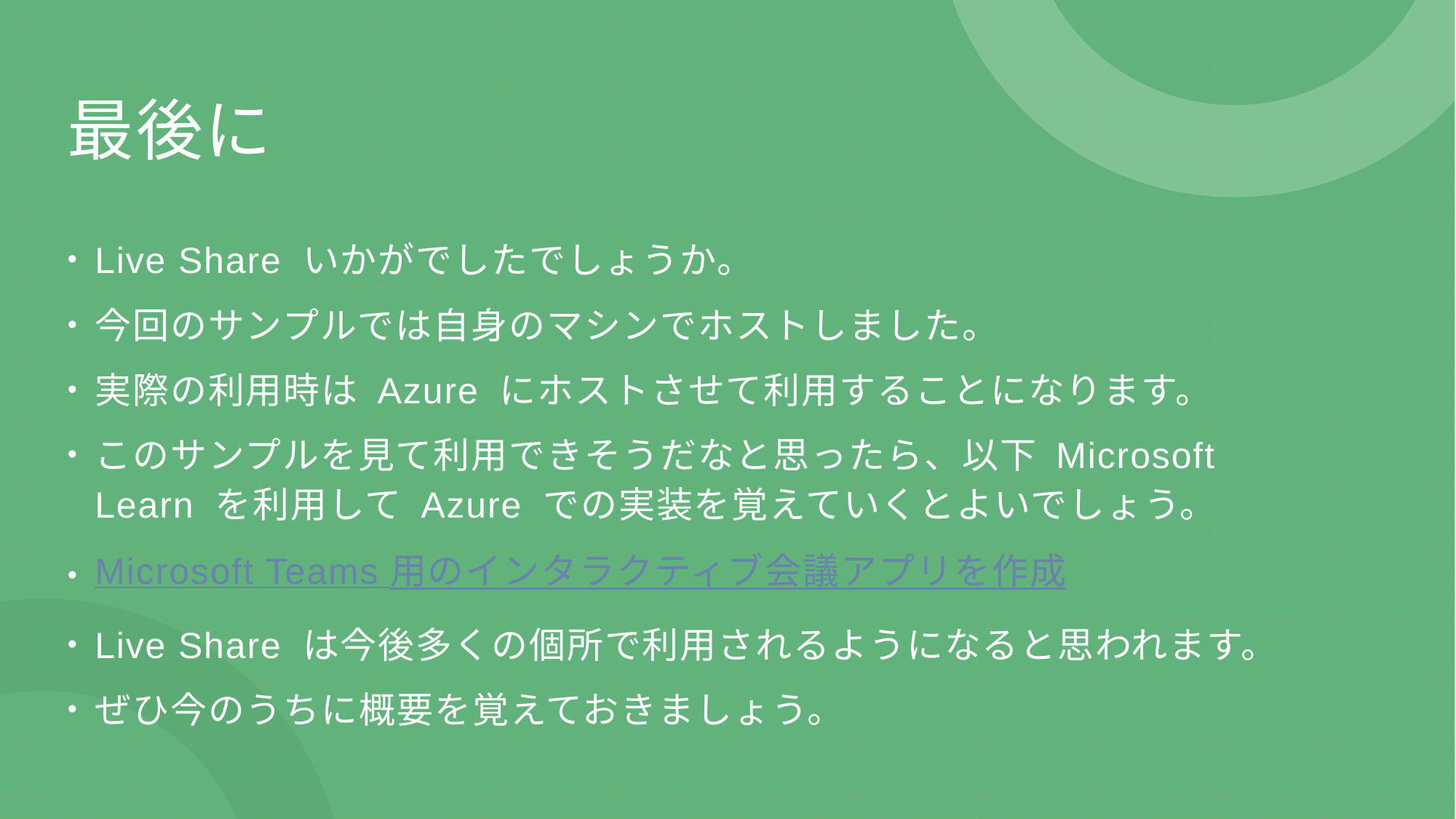

# 最後に
Live Share いかがでしたでしょうか。
今回のサンプルでは自身のマシンでホストしました。
実際の利用時は Azure にホストさせて利用することになります。
このサンプルを見て利用できそうだなと思ったら、以下 Microsoft Learn を利用して Azure での実装を覚えていくとよいでしょう。
Microsoft Teams 用のインタラクティブ会議アプリを作成
Live Share は今後多くの個所で利用されるようになると思われます。
ぜひ今のうちに概要を覚えておきましょう。